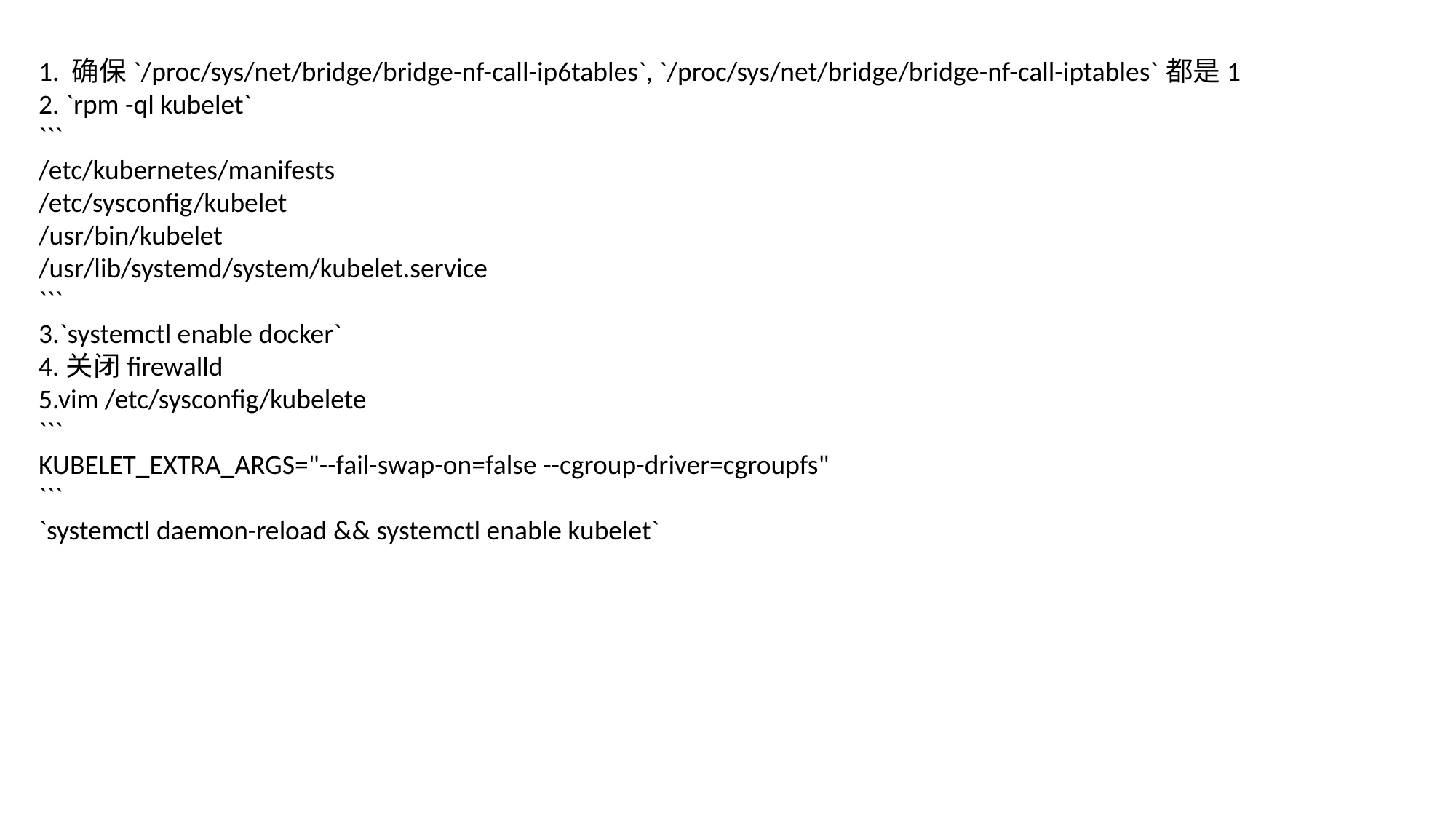

1. 确保`/proc/sys/net/bridge/bridge-nf-call-ip6tables`, `/proc/sys/net/bridge/bridge-nf-call-iptables`都是1
2. `rpm -ql kubelet`
```
/etc/kubernetes/manifests
/etc/sysconfig/kubelet
/usr/bin/kubelet
/usr/lib/systemd/system/kubelet.service
```
3.`systemctl enable docker`
4.关闭firewalld
5.vim /etc/sysconfig/kubelete
```
KUBELET_EXTRA_ARGS="--fail-swap-on=false --cgroup-driver=cgroupfs"
```
`systemctl daemon-reload && systemctl enable kubelet`